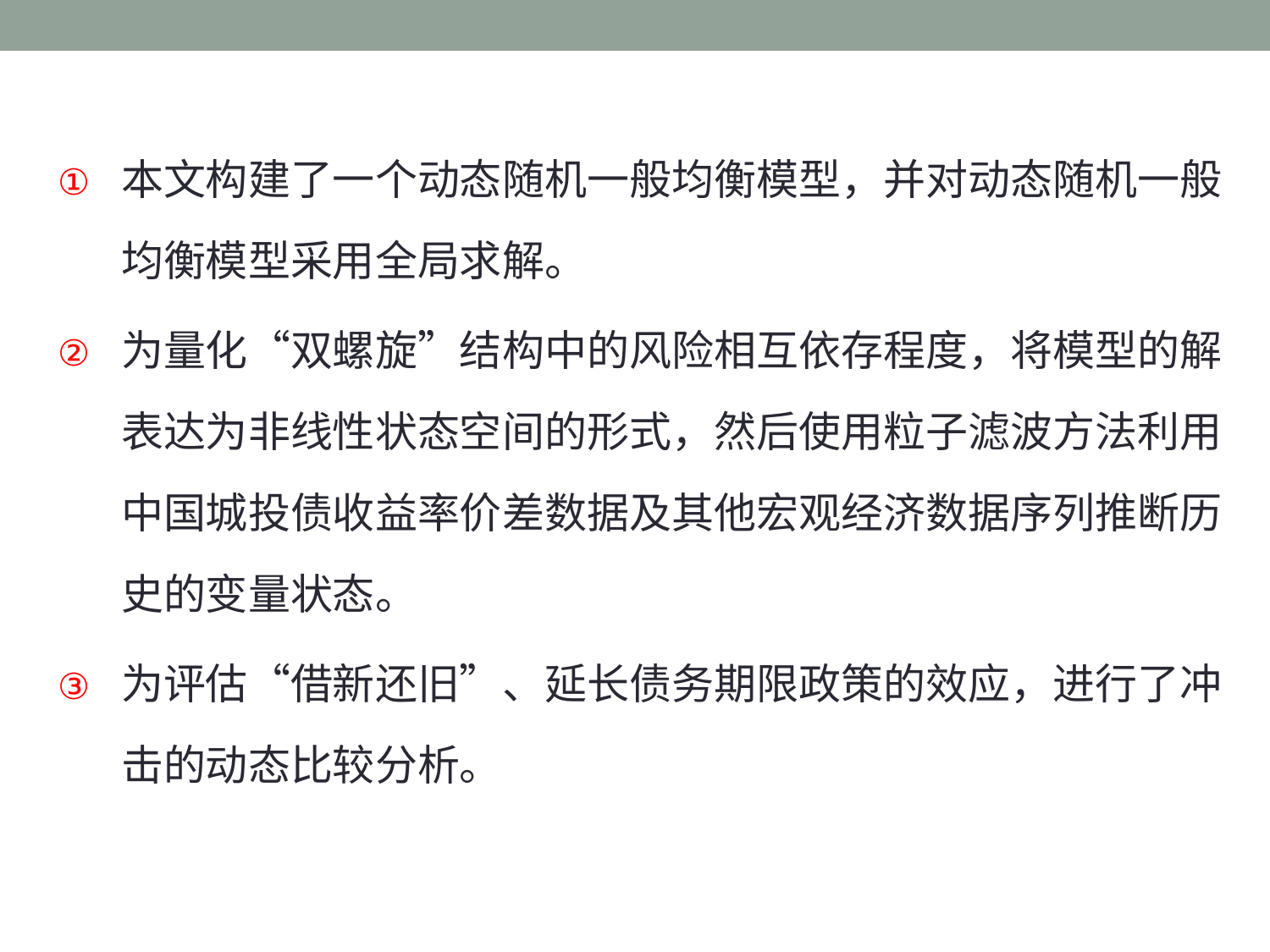

本文构建了一个动态随机一般均衡模型，并对动态随机一般均衡模型采用全局求解。
为量化“双螺旋”结构中的风险相互依存程度，将模型的解表达为非线性状态空间的形式，然后使用粒子滤波方法利用中国城投债收益率价差数据及其他宏观经济数据序列推断历史的变量状态。
为评估“借新还旧”、延长债务期限政策的效应，进行了冲击的动态比较分析。